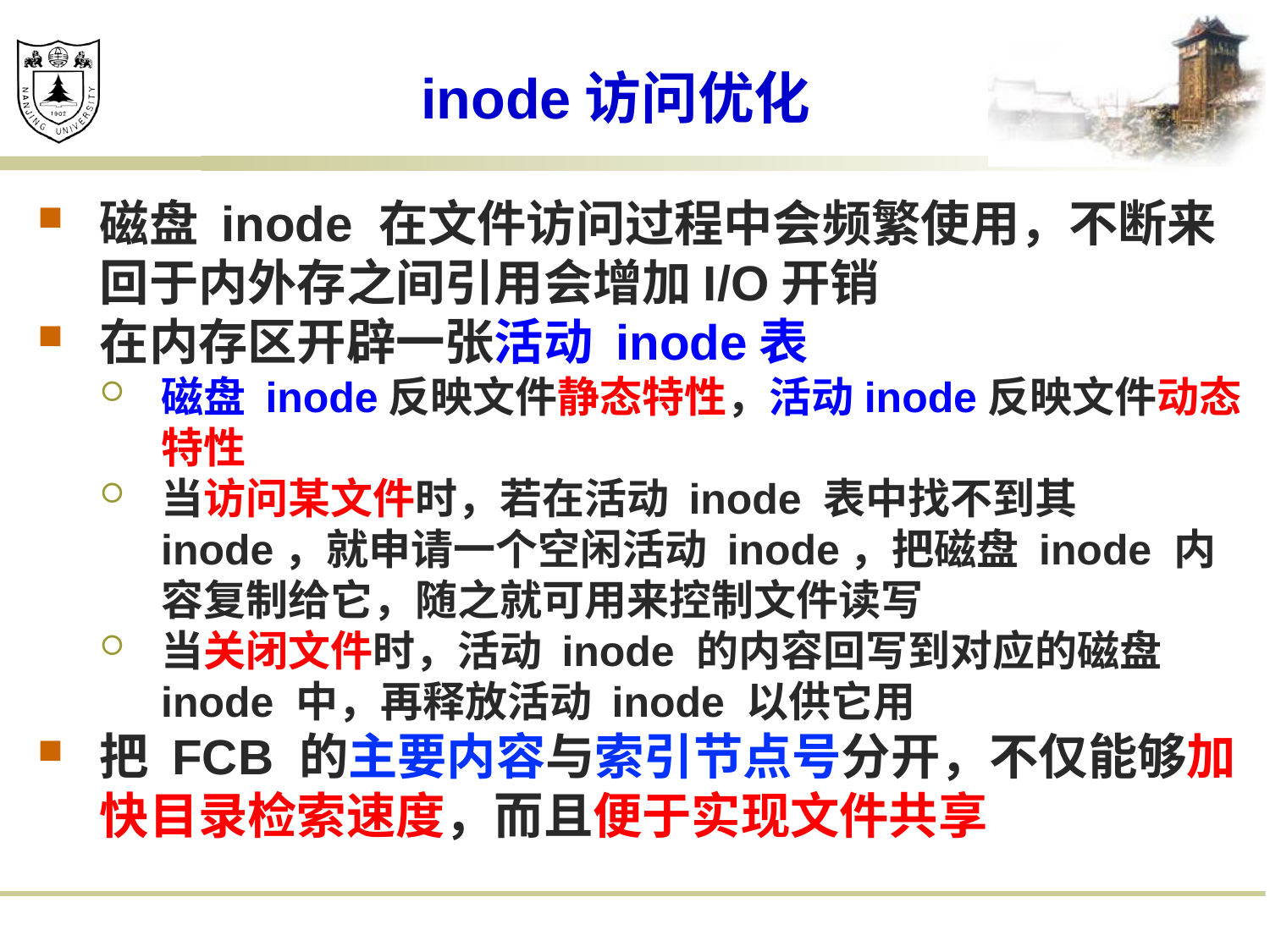

# inode访问优化
磁盘 inode 在文件访问过程中会频繁使用，不断来回于内外存之间引用会增加I/O开销
在内存区开辟一张活动 inode表
磁盘 inode反映文件静态特性，活动inode反映文件动态特性
当访问某文件时，若在活动 inode 表中找不到其 inode，就申请一个空闲活动 inode，把磁盘 inode 内容复制给它，随之就可用来控制文件读写
当关闭文件时，活动 inode 的内容回写到对应的磁盘 inode 中，再释放活动 inode 以供它用
把 FCB 的主要内容与索引节点号分开，不仅能够加快目录检索速度，而且便于实现文件共享
19